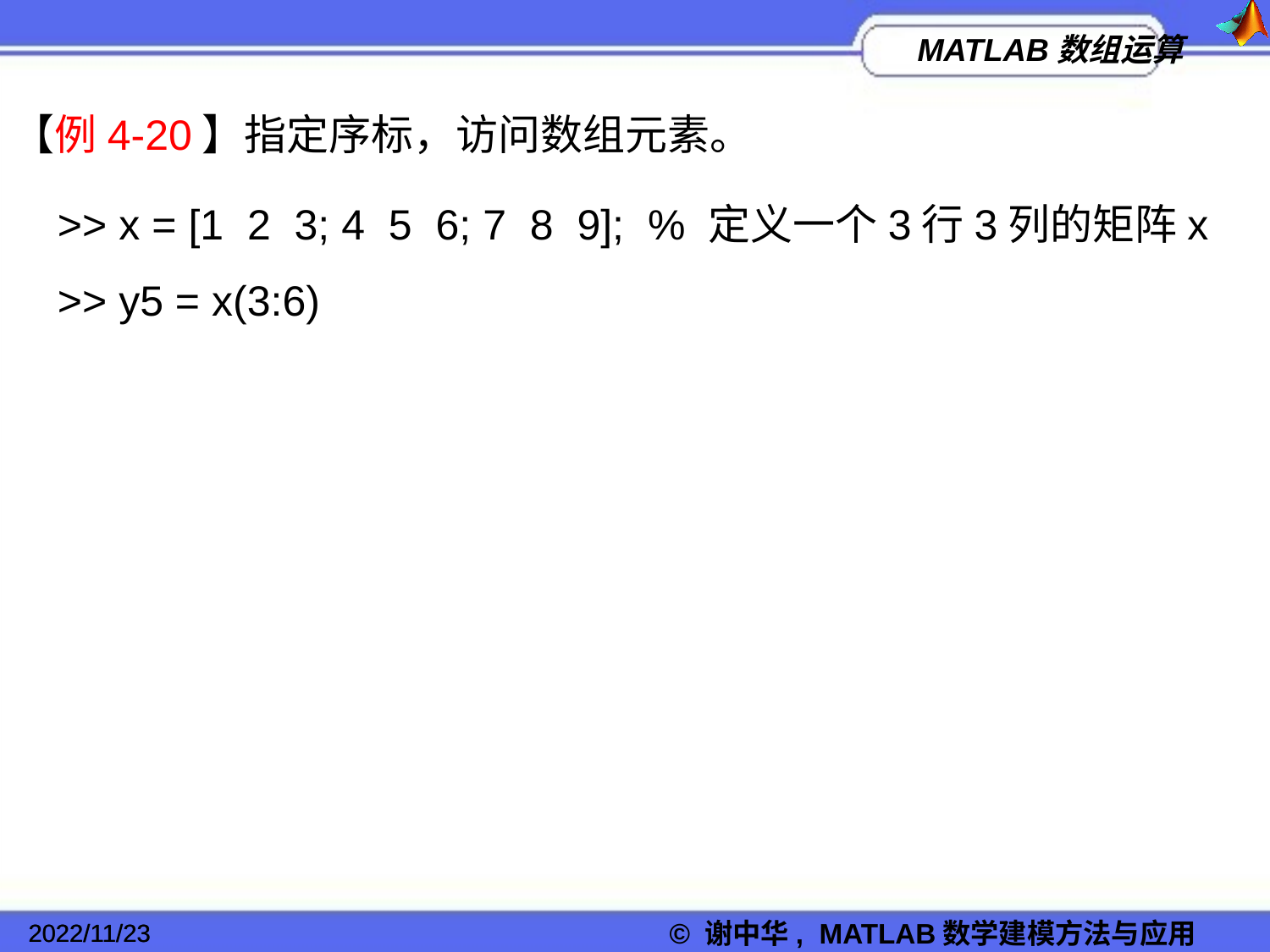

【例4-20】指定序标，访问数组元素。
>> x = [1  2  3; 4  5  6; 7  8  9];  % 定义一个3行3列的矩阵x
>> y5 = x(3:6)
2022/11/23
© 谢中华,  MATLAB数学建模方法与应用